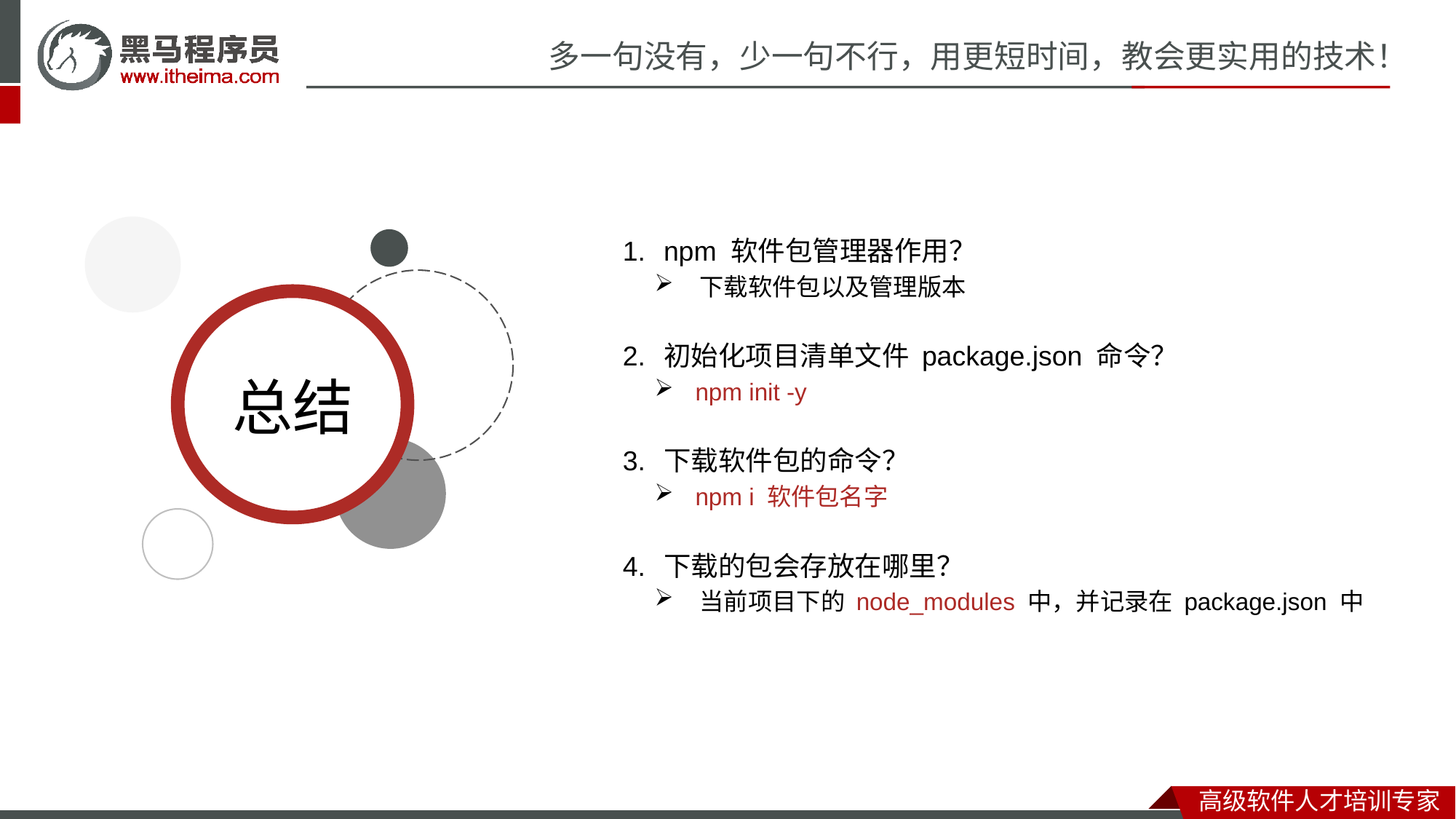

npm 软件包管理器作用？
 下载软件包以及管理版本
初始化项目清单文件 package.json 命令？
 npm init -y
下载软件包的命令？
 npm i 软件包名字
下载的包会存放在哪里？
 当前项目下的 node_modules 中，并记录在 package.json 中